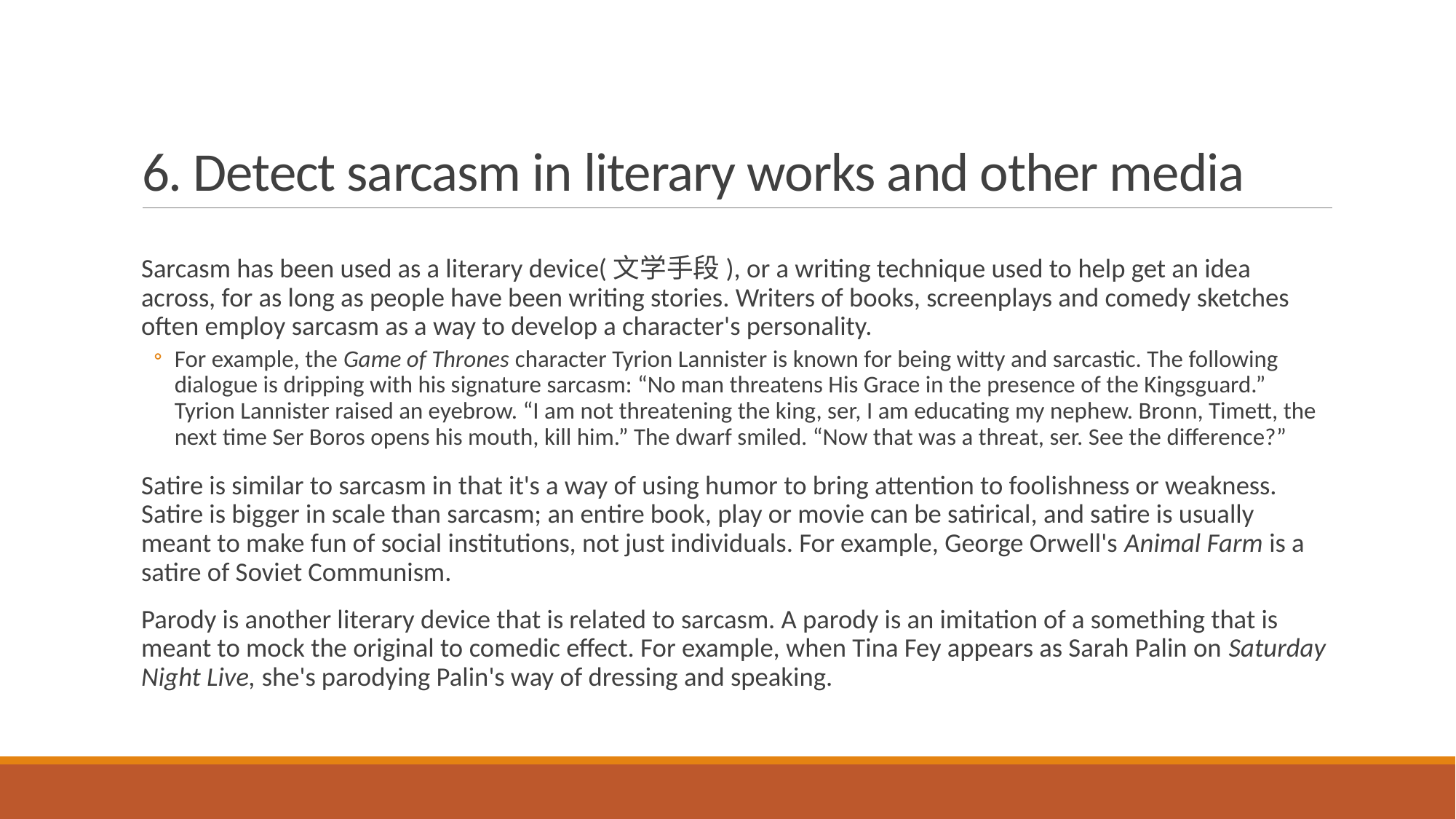

# 6. Detect sarcasm in literary works and other media
Sarcasm has been used as a literary device(文学手段), or a writing technique used to help get an idea across, for as long as people have been writing stories. Writers of books, screenplays and comedy sketches often employ sarcasm as a way to develop a character's personality.
For example, the Game of Thrones character Tyrion Lannister is known for being witty and sarcastic. The following dialogue is dripping with his signature sarcasm: “No man threatens His Grace in the presence of the Kingsguard.” Tyrion Lannister raised an eyebrow. “I am not threatening the king, ser, I am educating my nephew. Bronn, Timett, the next time Ser Boros opens his mouth, kill him.” The dwarf smiled. “Now that was a threat, ser. See the difference?”
Satire is similar to sarcasm in that it's a way of using humor to bring attention to foolishness or weakness. Satire is bigger in scale than sarcasm; an entire book, play or movie can be satirical, and satire is usually meant to make fun of social institutions, not just individuals. For example, George Orwell's Animal Farm is a satire of Soviet Communism.
Parody is another literary device that is related to sarcasm. A parody is an imitation of a something that is meant to mock the original to comedic effect. For example, when Tina Fey appears as Sarah Palin on Saturday Night Live, she's parodying Palin's way of dressing and speaking.